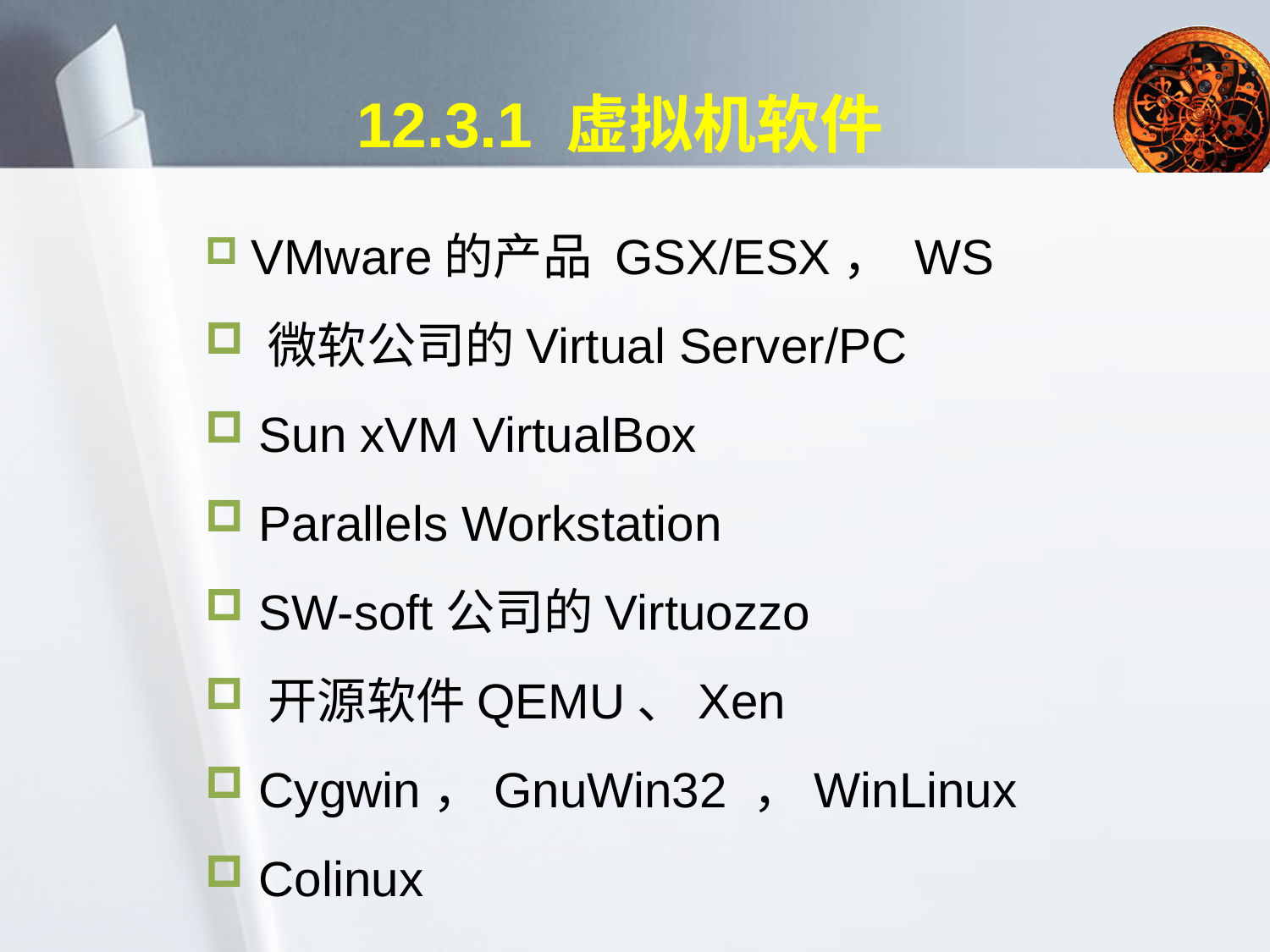

# 12.3.1 虚拟机软件
 VMware的产品 GSX/ESX， WS
 微软公司的Virtual Server/PC
 Sun xVM VirtualBox
 Parallels Workstation
 SW-soft公司的Virtuozzo
 开源软件QEMU、Xen
 Cygwin，GnuWin32 ，WinLinux
 Colinux